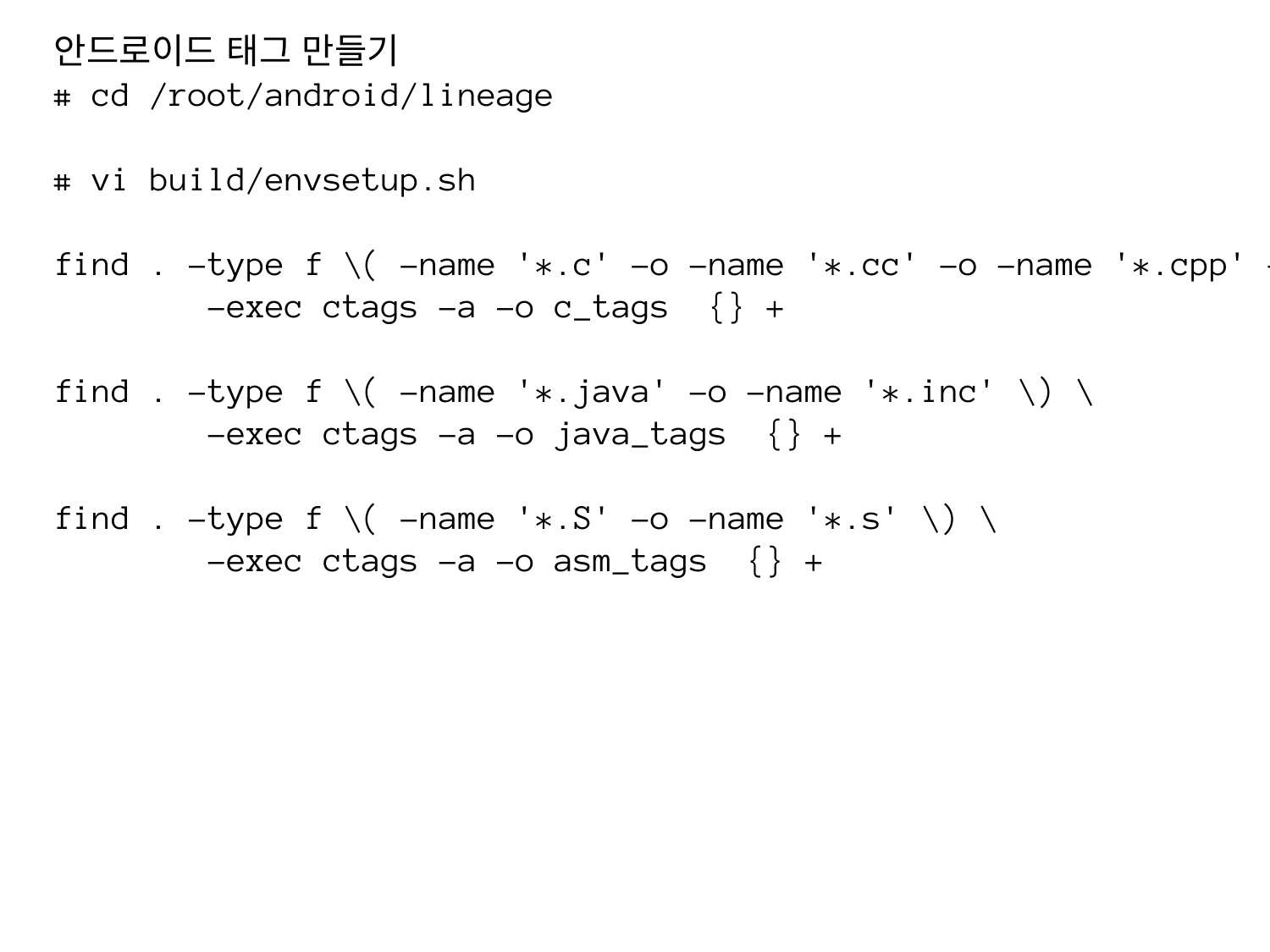

안드로이드 태그 만들기
# cd /root/android/lineage

# vi build/envsetup.sh

find . -type f \( -name '*.c' -o -name '*.cc' -o -name '*.cpp' -o -name '*.h' -o -name '*.hpp' \) \
        -exec ctags -a -o c_tags  {} +

find . -type f \( -name '*.java' -o -name '*.inc' \) \
        -exec ctags -a -o java_tags  {} +

find . -type f \( -name '*.S' -o -name '*.s' \) \
        -exec ctags -a -o asm_tags  {} +